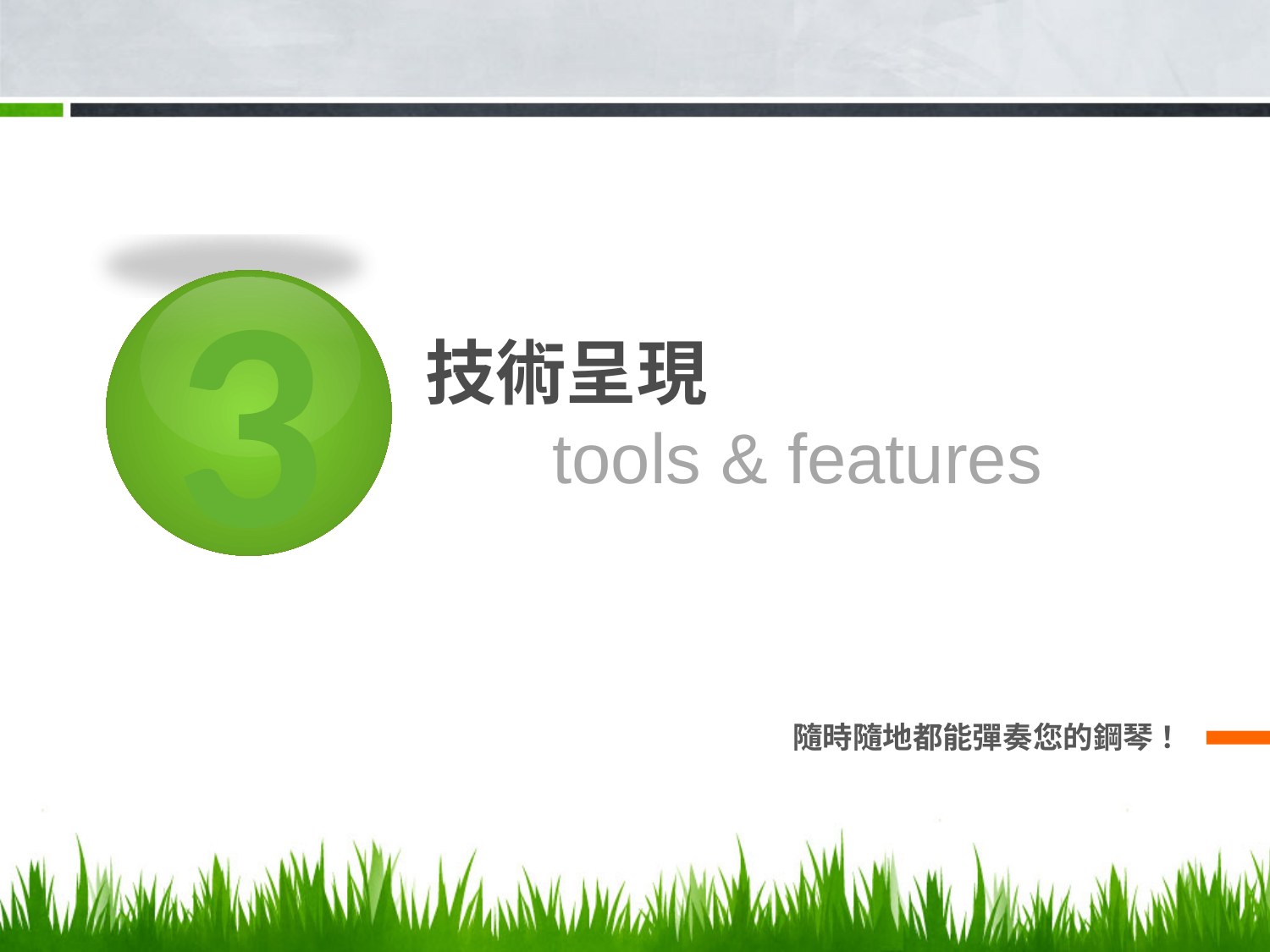

3

# 技術呈現 tools & features
隨時隨地都能彈奏您的鋼琴！